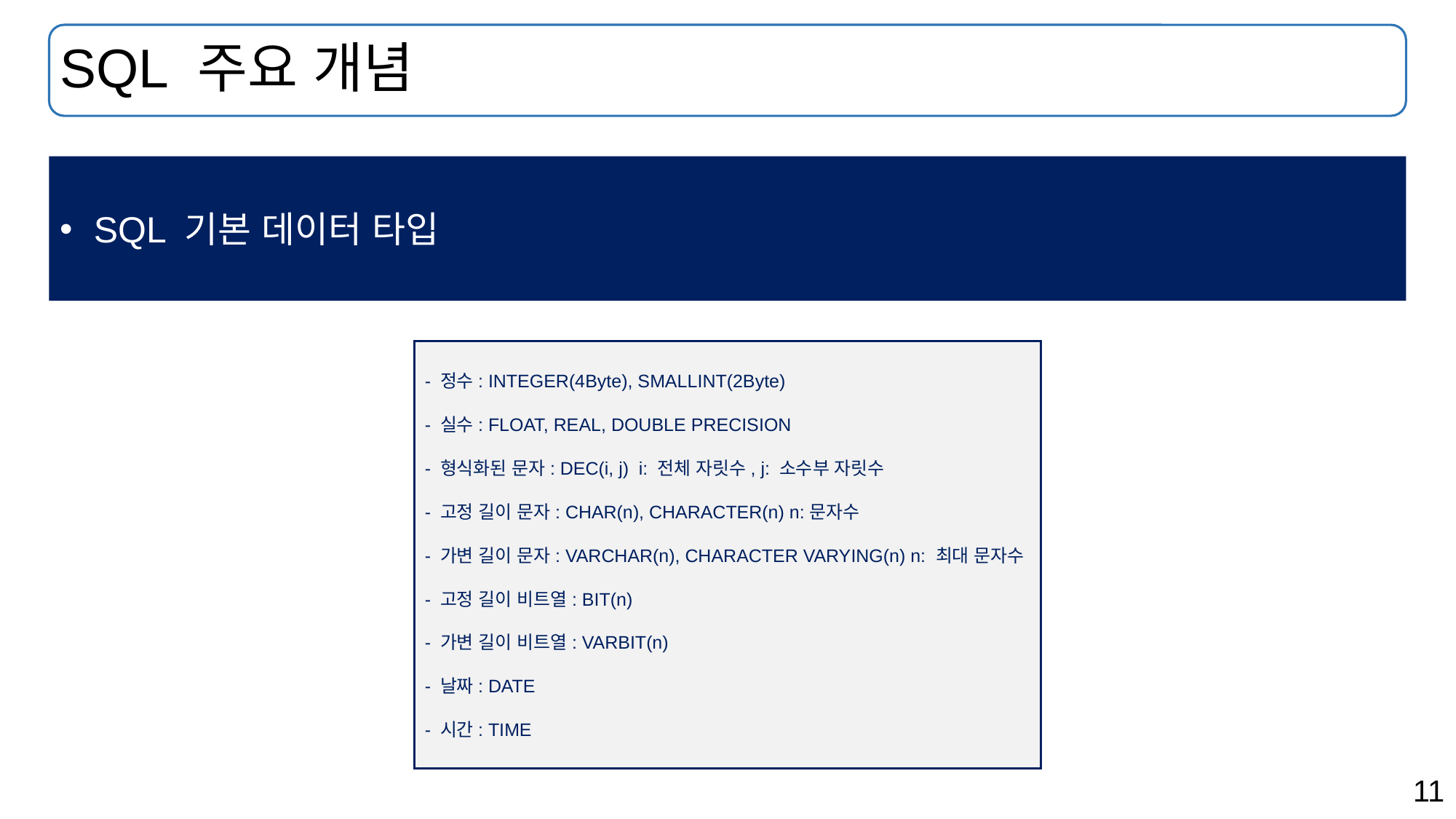

# SQL 주요 개념
SQL 기본 데이터 타입
- 정수: INTEGER(4Byte), SMALLINT(2Byte)

- 실수: FLOAT, REAL, DOUBLE PRECISION

- 형식화된 문자: DEC(i, j)  i: 전체 자릿수, j: 소수부 자릿수

- 고정 길이 문자: CHAR(n), CHARACTER(n) n:문자수

- 가변 길이 문자: VARCHAR(n), CHARACTER VARYING(n) n: 최대 문자수

- 고정 길이 비트열: BIT(n)

- 가변 길이 비트열: VARBIT(n)

- 날짜: DATE

- 시간: TIME